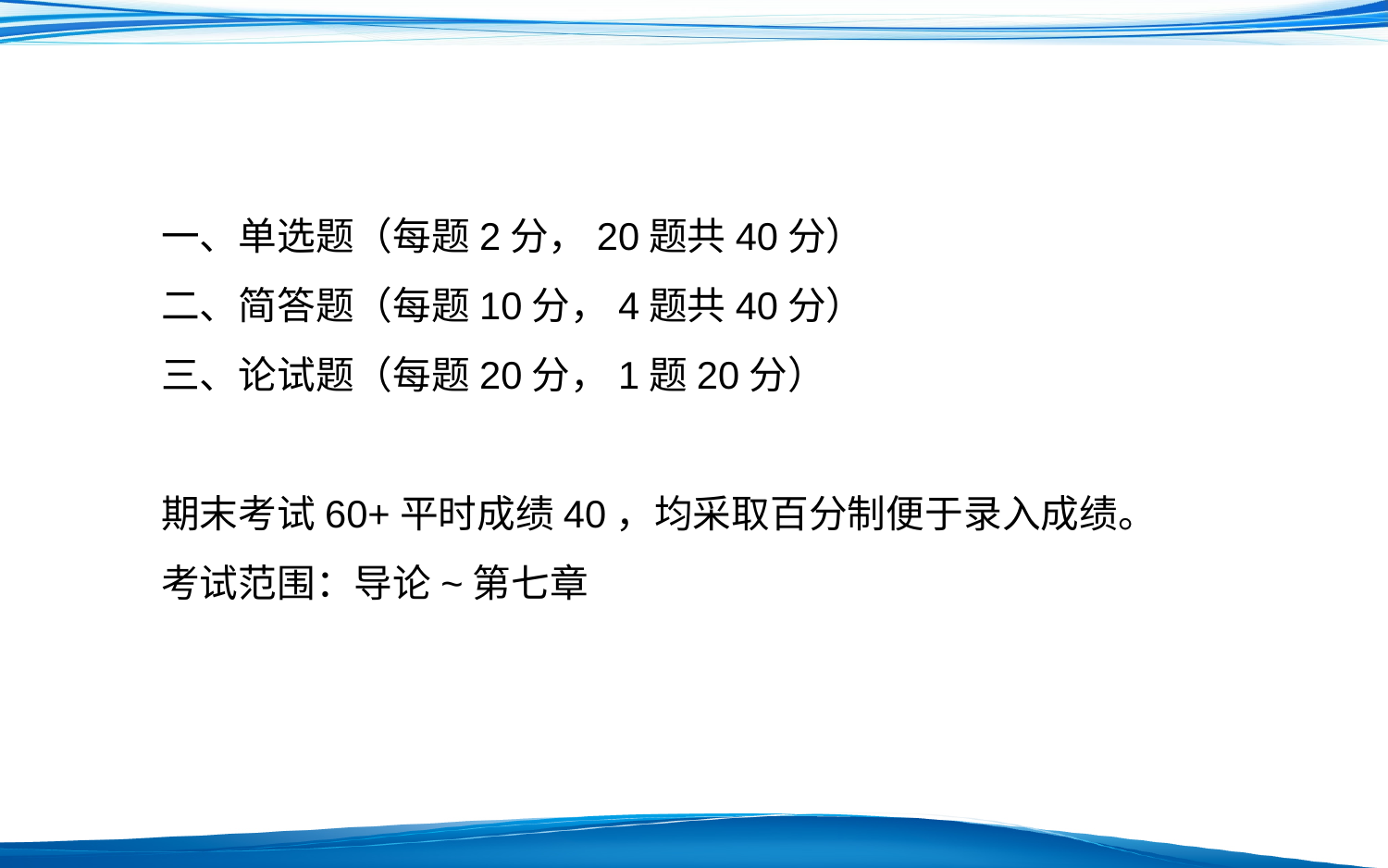

一、单选题（每题2分，20题共40分）
二、简答题（每题10分，4题共40分）
三、论试题（每题20分，1题20分）

期末考试60+平时成绩40，均采取百分制便于录入成绩。
考试范围：导论~第七章